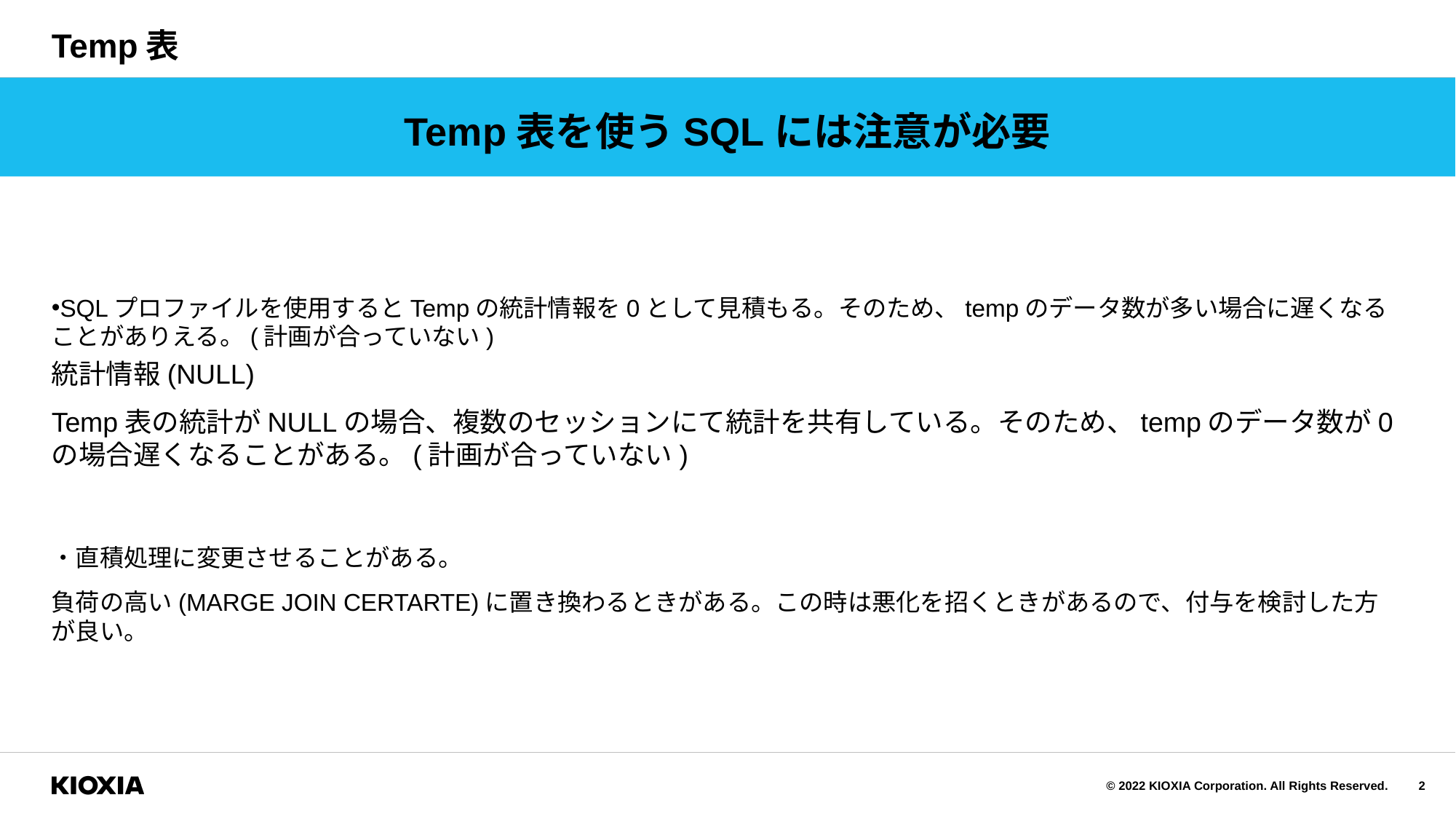

# Temp表
Temp表を使うSQLには注意が必要

SQLプロファイルを使用するとTempの統計情報を0として見積もる。そのため、tempのデータ数が多い場合に遅くなることがありえる。(計画が合っていない)

・直積処理に変更させることがある。
負荷の高い(MARGE JOIN CERTARTE)に置き換わるときがある。この時は悪化を招くときがあるので、付与を検討した方が良い。

統計情報(NULL)
Temp表の統計がNULLの場合、複数のセッションにて統計を共有している。そのため、tempのデータ数が0の場合遅くなることがある。(計画が合っていない)